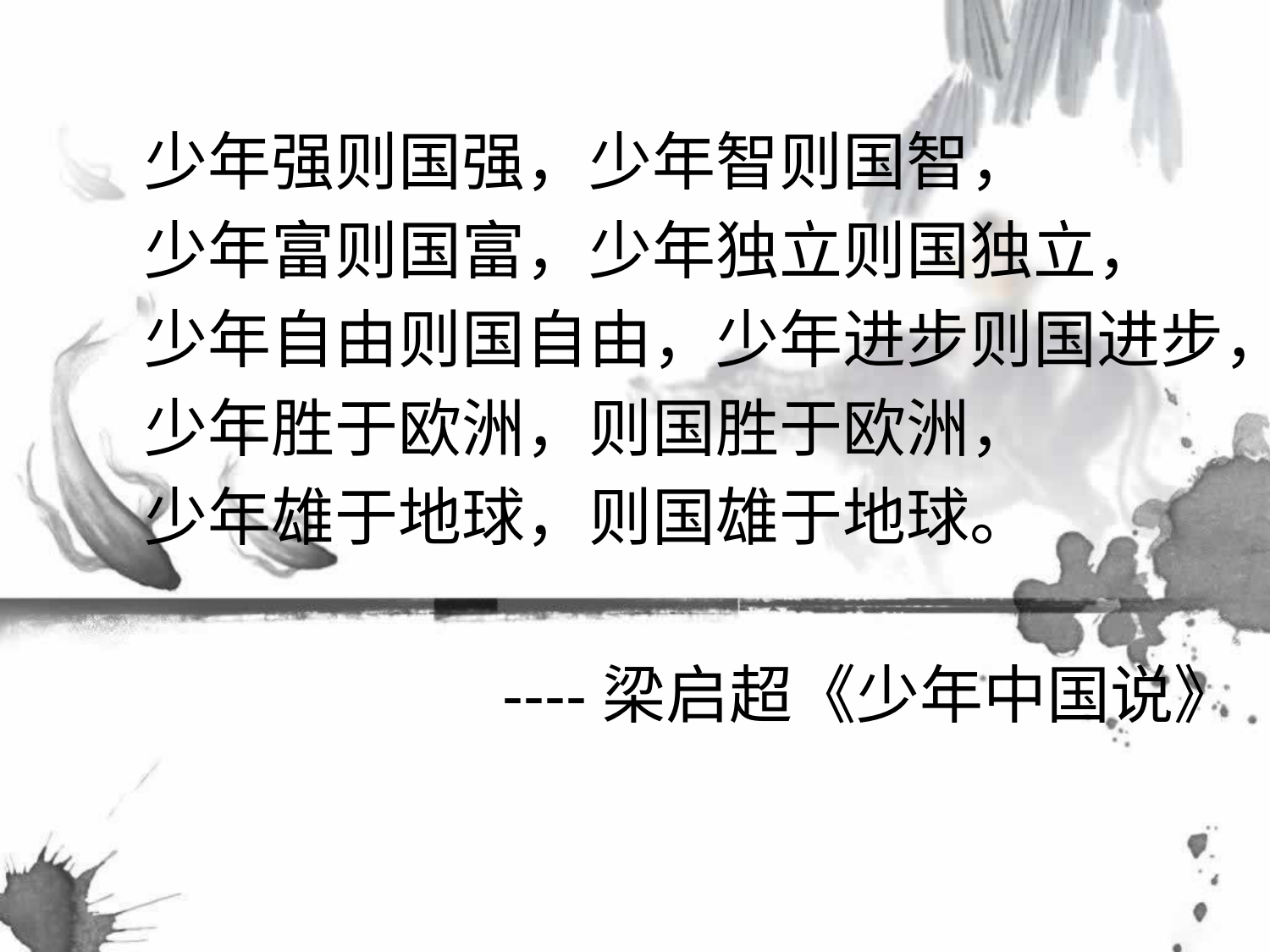

少年强则国强，少年智则国智，
少年富则国富，少年独立则国独立，
少年自由则国自由，少年进步则国进步，
少年胜于欧洲，则国胜于欧洲，
少年雄于地球，则国雄于地球。

----梁启超《少年中国说》